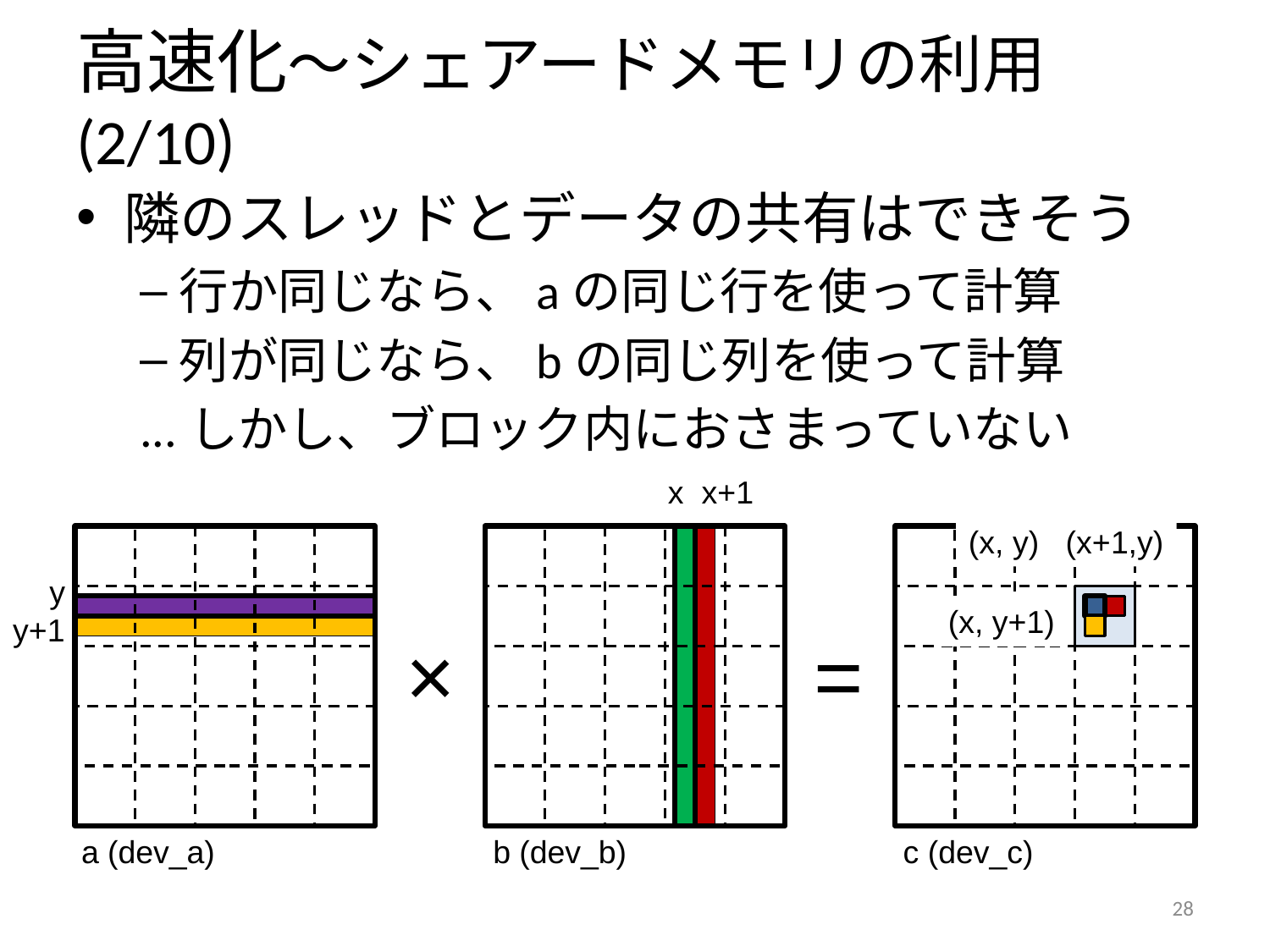

# 高速化～シェアードメモリの利用 (2/10)
隣のスレッドとデータの共有はできそう
行か同じなら、aの同じ行を使って計算
列が同じなら、bの同じ列を使って計算
...しかし、ブロック内におさまっていない
x  x+1
(x, y)   (x+1,y)

y
y+1

(x, y+1)

×
=

a (dev_a)
b (dev_b)
c (dev_c)
28